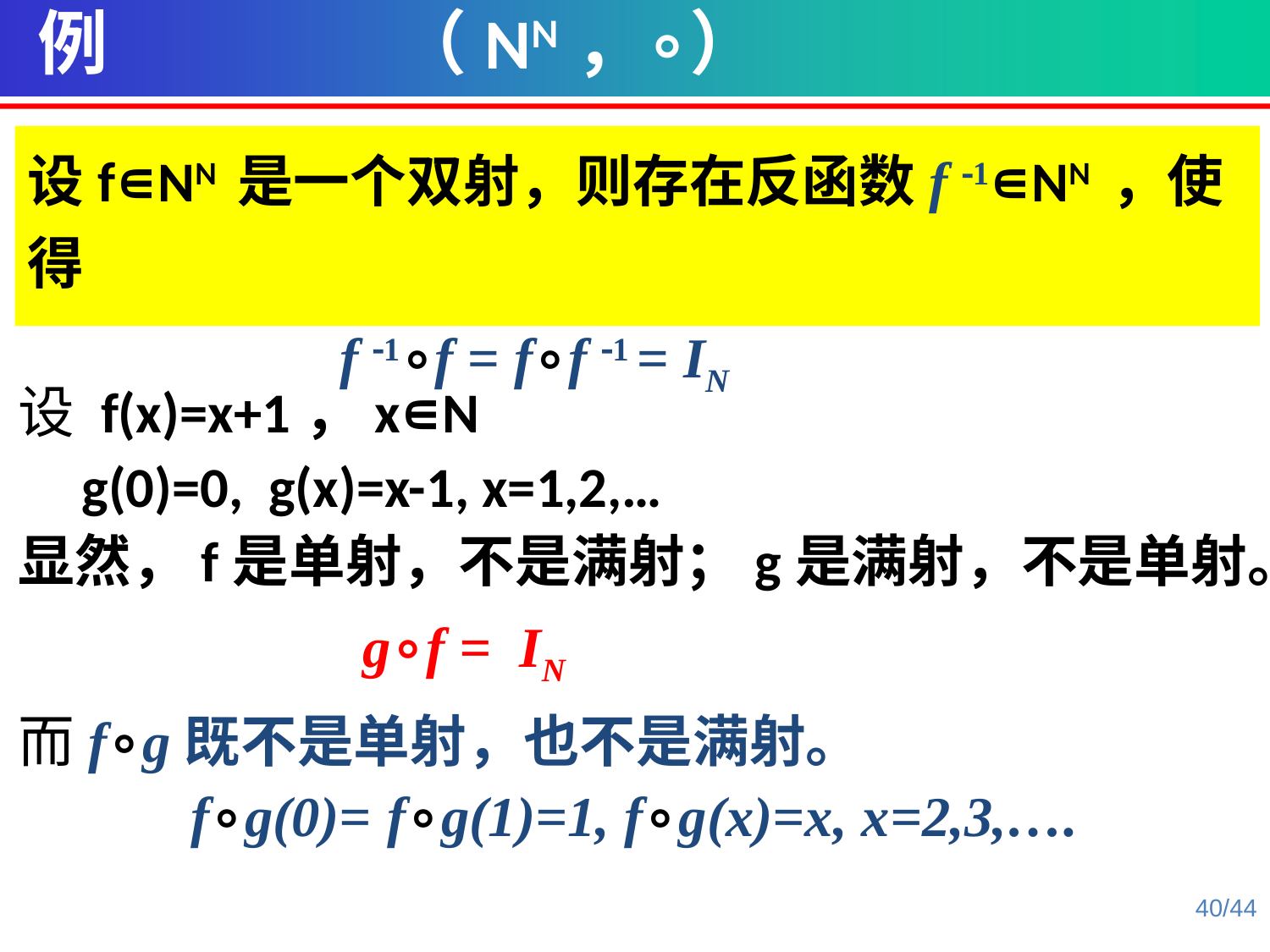

例                  （NN，∘）
设f∊NN 是一个双射，则存在反函数f −1∊NN ，使得
                      f −1∘f = f∘f −1 = IN
设 f(x)=x+1，x∊N
     g(0)=0,  g(x)=x-1, x=1,2,…
显然，f是单射，不是满射；g是满射，不是单射。
                           g∘f =  IN
而f∘g既不是单射，也不是满射。
           f∘g(0)= f∘g(1)=1, f∘g(x)=x, x=2,3,….

40/44